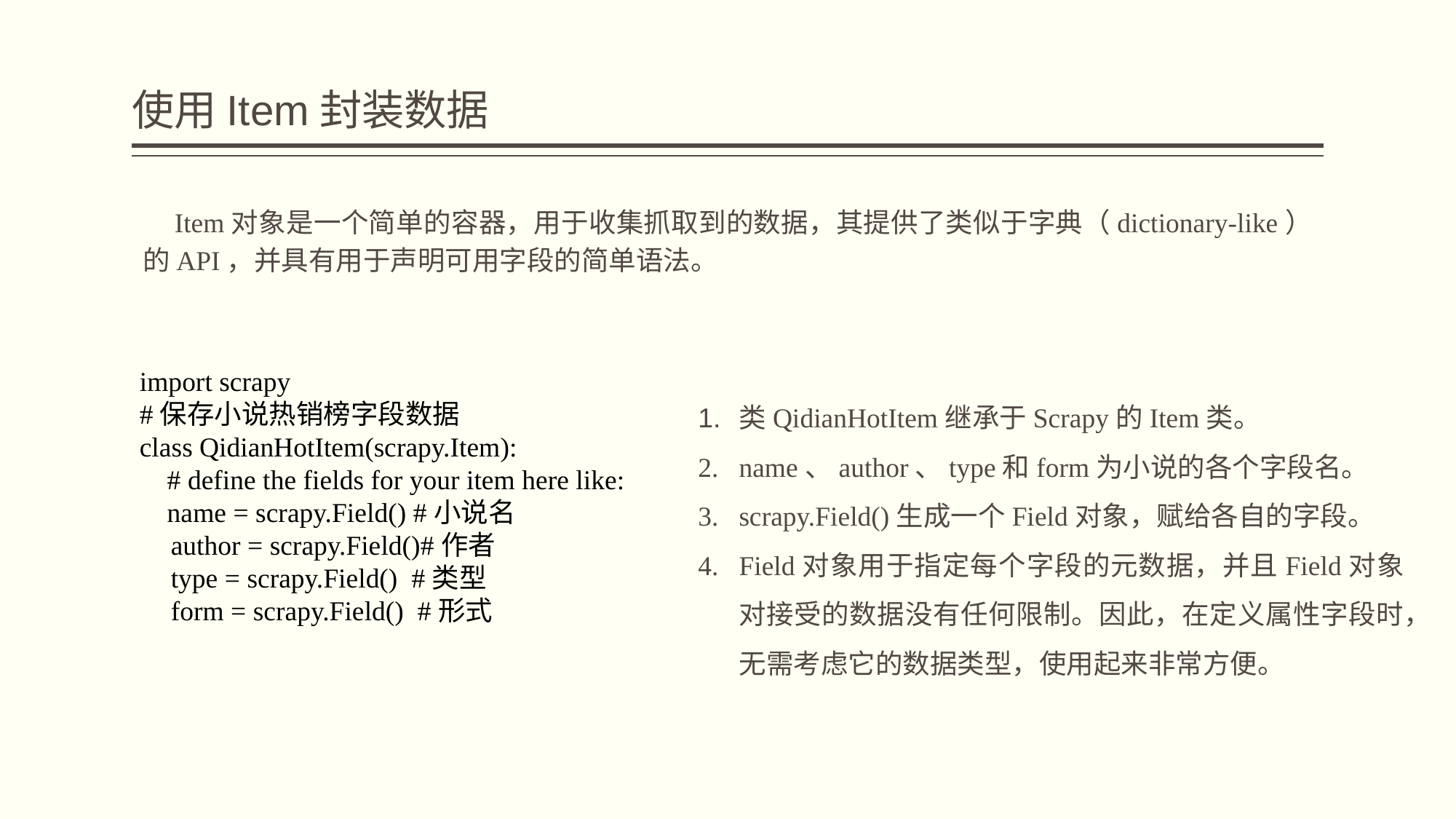

# 使用Item封装数据
Item对象是一个简单的容器，用于收集抓取到的数据，其提供了类似于字典（dictionary-like）的API，并具有用于声明可用字段的简单语法。
import scrapy
#保存小说热销榜字段数据
class QidianHotItem(scrapy.Item):
    # define the fields for your item here like:
    name = scrapy.Field() #小说名
    author = scrapy.Field()#作者
    type = scrapy.Field()  #类型
    form = scrapy.Field()  #形式
类QidianHotItem继承于Scrapy的Item类。
name、author、type和form为小说的各个字段名。
scrapy.Field()生成一个Field对象，赋给各自的字段。
Field对象用于指定每个字段的元数据，并且Field对象对接受的数据没有任何限制。因此，在定义属性字段时，无需考虑它的数据类型，使用起来非常方便。